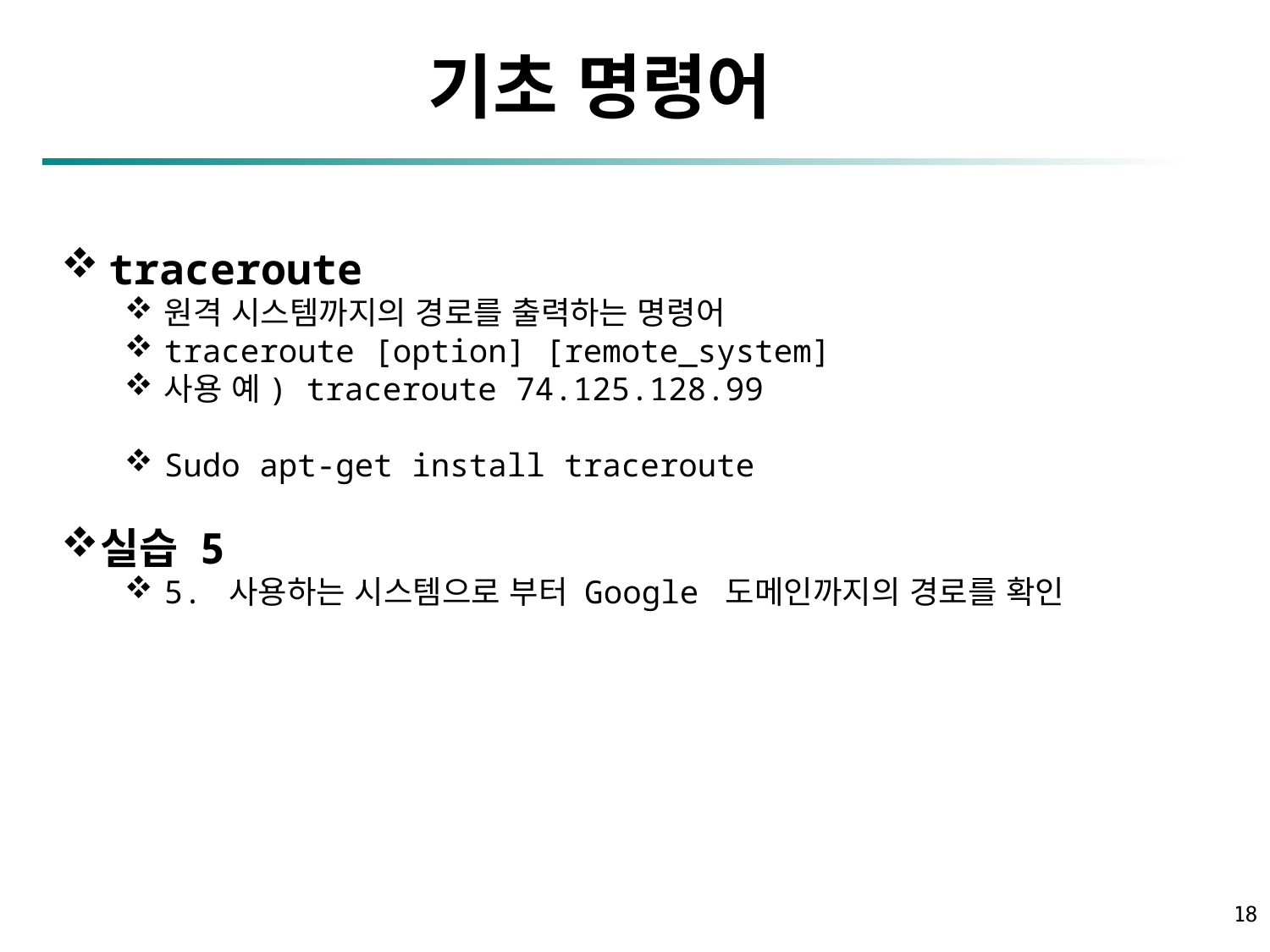

파일 편집 : VI 에디터
기초 명령어
traceroute
원격 시스템까지의 경로를 출력하는 명령어
traceroute [option] [remote_system]
사용 예) traceroute 74.125.128.99

Sudo apt-get install traceroute

실습 5
5. 사용하는 시스템으로 부터 Google 도메인까지의 경로를 확인

18